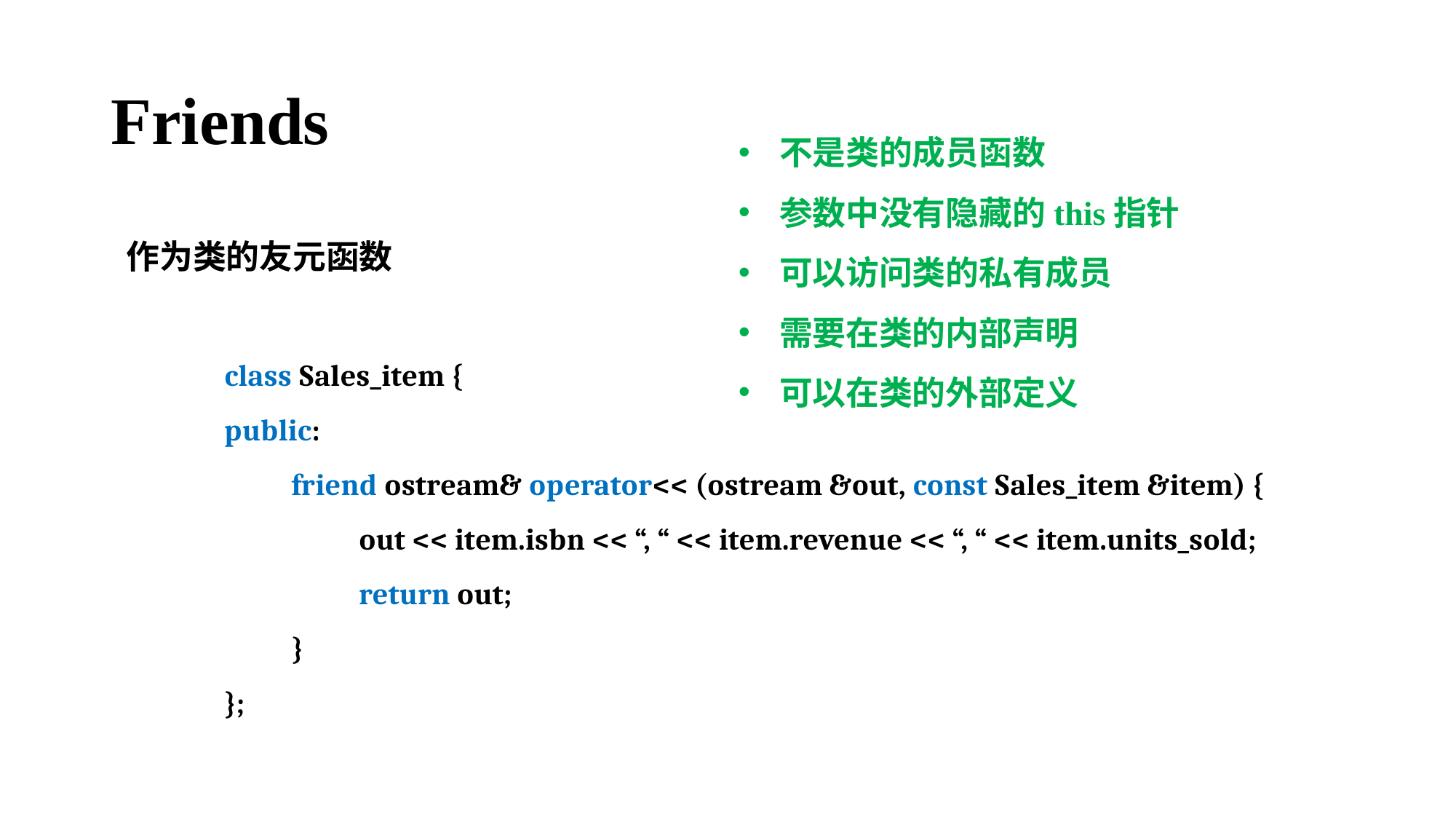

# Friends
不是类的成员函数
参数中没有隐藏的this指针
可以访问类的私有成员
需要在类的内部声明
可以在类的外部定义
作为类的友元函数
class Sales_item {
public:
          friend ostream& operator<< (ostream &out, const Sales_item &item) {
                    out << item.isbn << “, “ << item.revenue << “, “ << item.units_sold;
                    return out;
          }
};